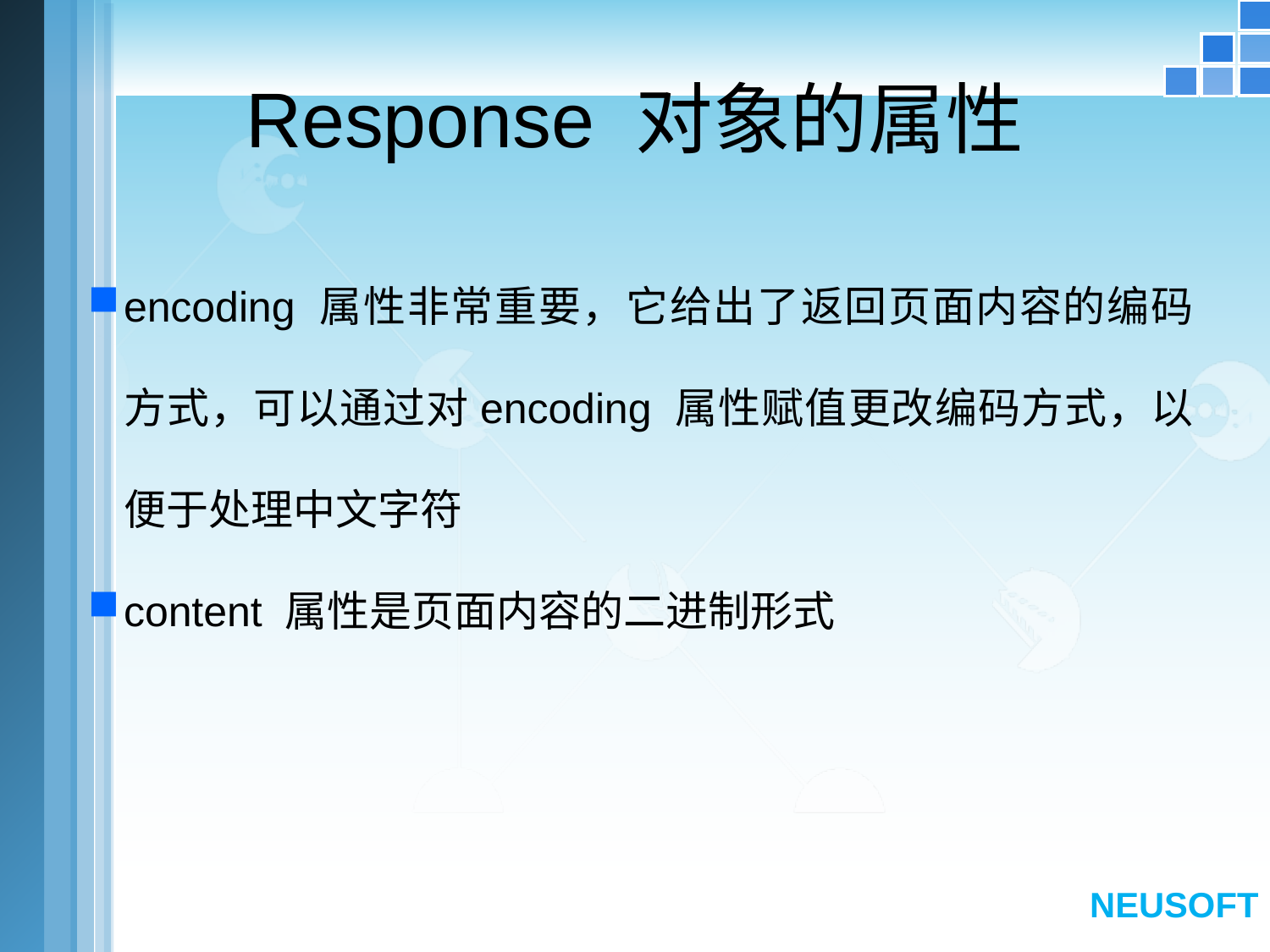

# Response 对象的属性
encoding 属性非常重要，它给出了返回页面内容的编码方式，可以通过对encoding 属性赋值更改编码方式，以便于处理中文字符
content 属性是页面内容的二进制形式